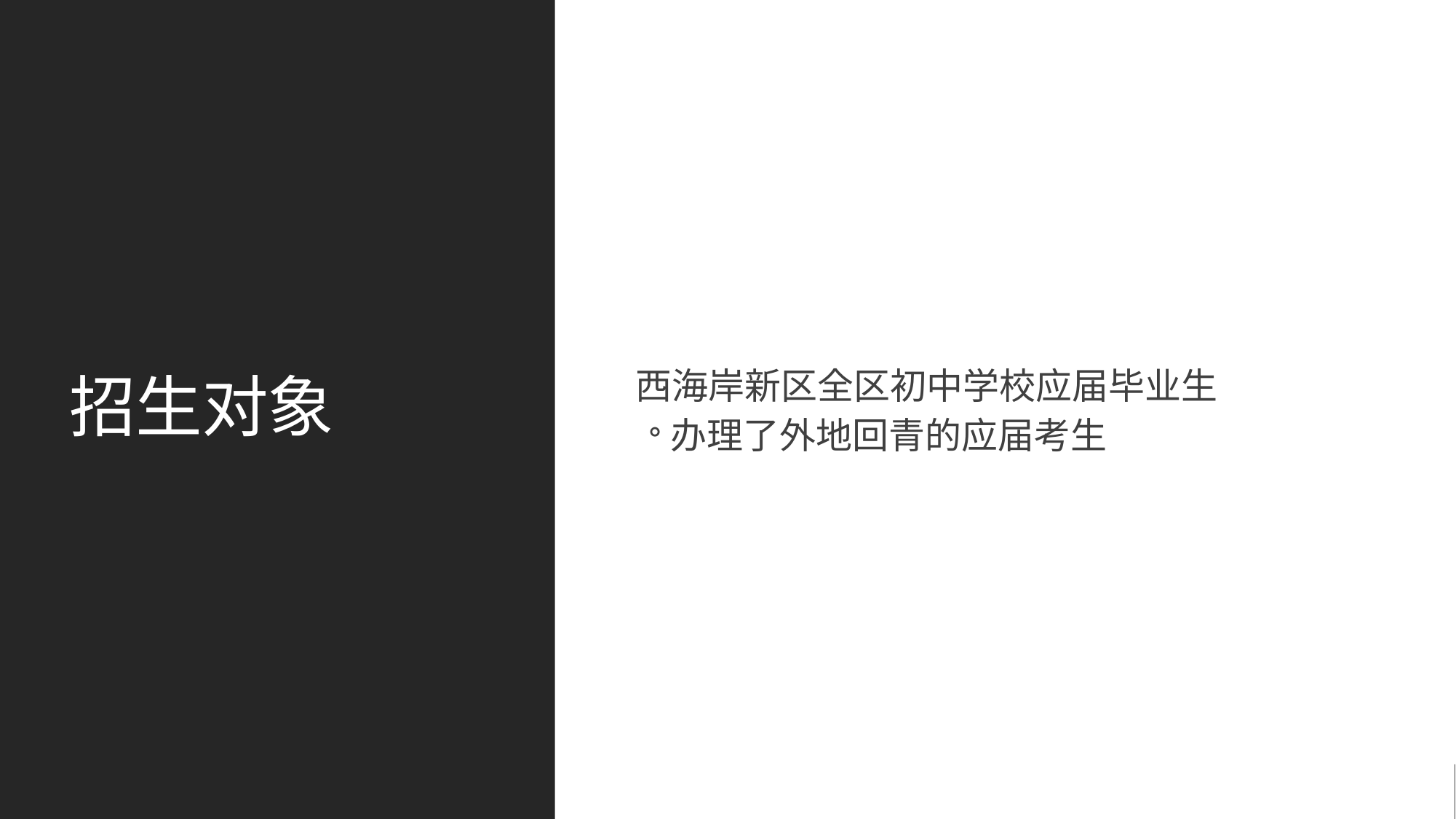

# 招生对象
西海岸新区全区初中学校应届毕业生
办理了外地回青的应届考生